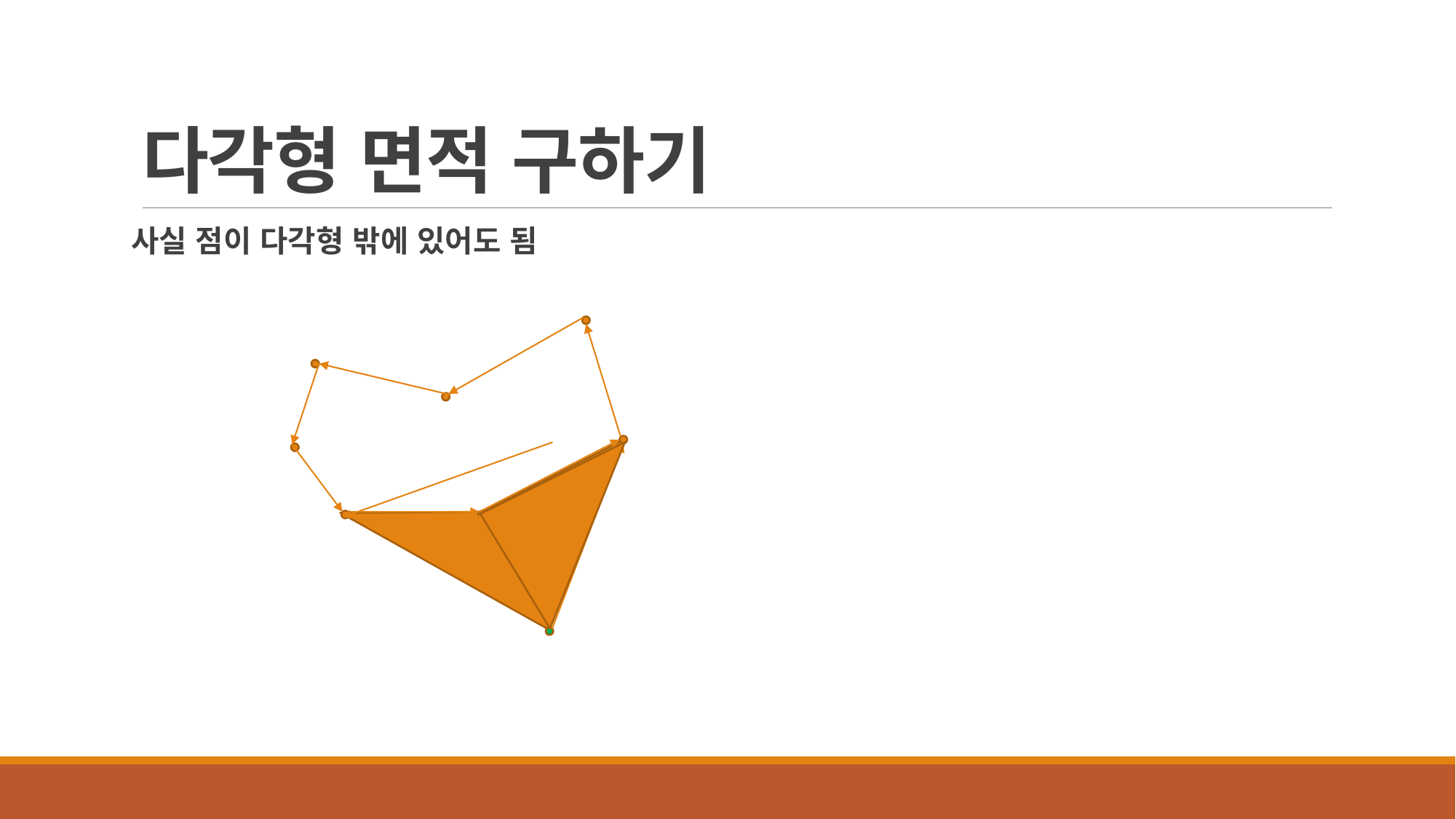

# 다각형 면적 구하기
사실 점이 다각형 밖에 있어도 됨